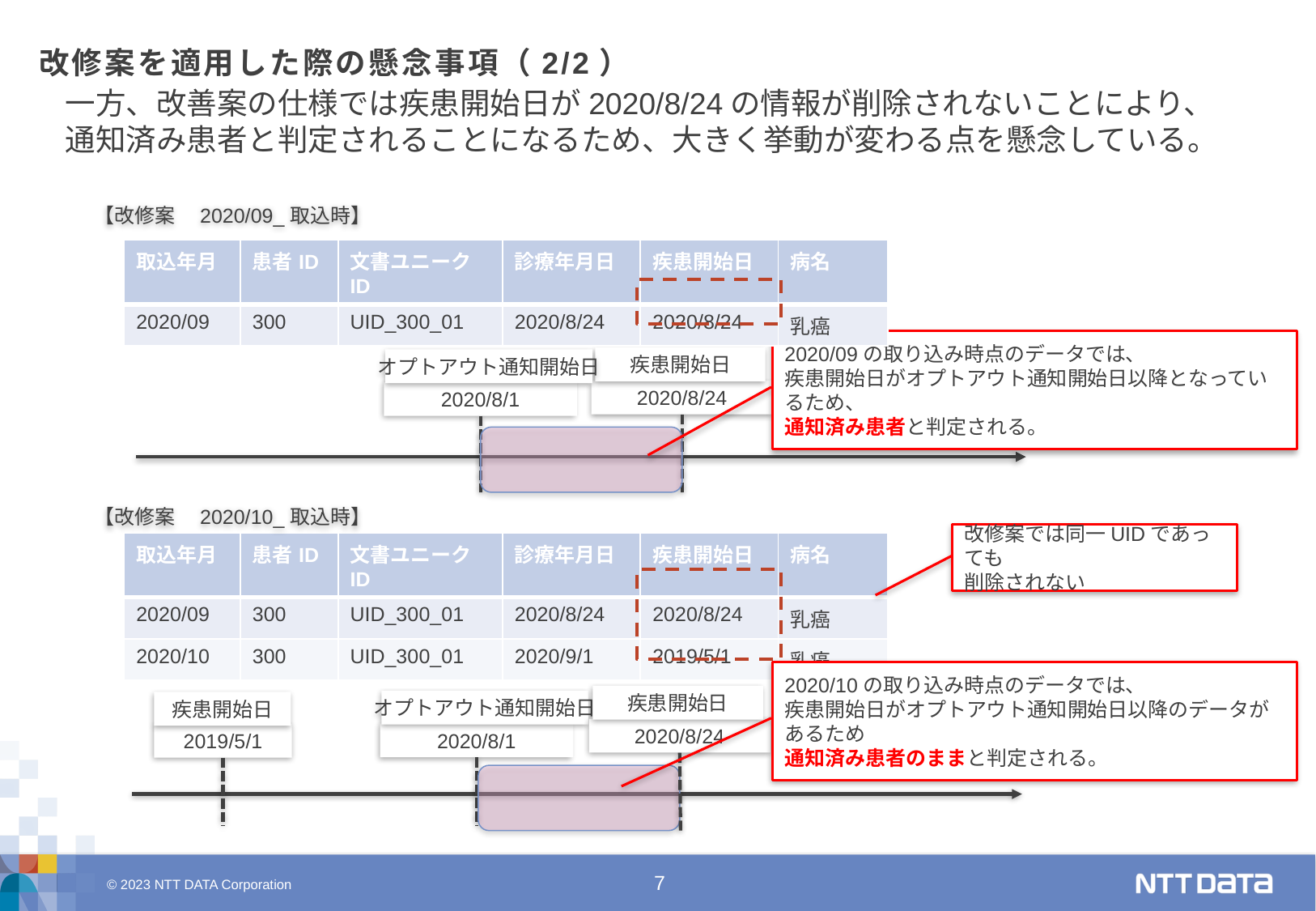

# 改修案を適用した際の懸念事項（2/2）

一方、改善案の仕様では疾患開始日が2020/8/24の情報が削除されないことにより、
通知済み患者と判定されることになるため、大きく挙動が変わる点を懸念している。
【改修案　2020/09_取込時】
| 取込年月 | 患者ID | 文書ユニークID | 診療年月日 | 疾患開始日 | 病名 |
| --- | --- | --- | --- | --- | --- |
| 2020/09 | 300 | UID\_300\_01 | 2020/8/24 | 2020/8/24 | 乳癌 |

2020/09の取り込み時点のデータでは、
疾患開始日がオプトアウト通知開始日以降となっているため、
通知済み患者と判定される。
疾患開始日
オプトアウト通知開始日
2020/8/24
2020/8/1

【改修案　2020/10_取込時】
改修案では同一UIDであっても
削除されない
| 取込年月 | 患者ID | 文書ユニークID | 診療年月日 | 疾患開始日 | 病名 |
| --- | --- | --- | --- | --- | --- |
| 2020/09 | 300 | UID\_300\_01 | 2020/8/24 | 2020/8/24 | 乳癌 |
| 2020/10 | 300 | UID\_300\_01 | 2020/9/1 | 2019/5/1 | 乳癌 |

2020/10の取り込み時点のデータでは、
疾患開始日がオプトアウト通知開始日以降のデータがあるため
通知済み患者のままと判定される。
疾患開始日
オプトアウト通知開始日
疾患開始日
2020/8/24
2020/8/1
2019/5/1